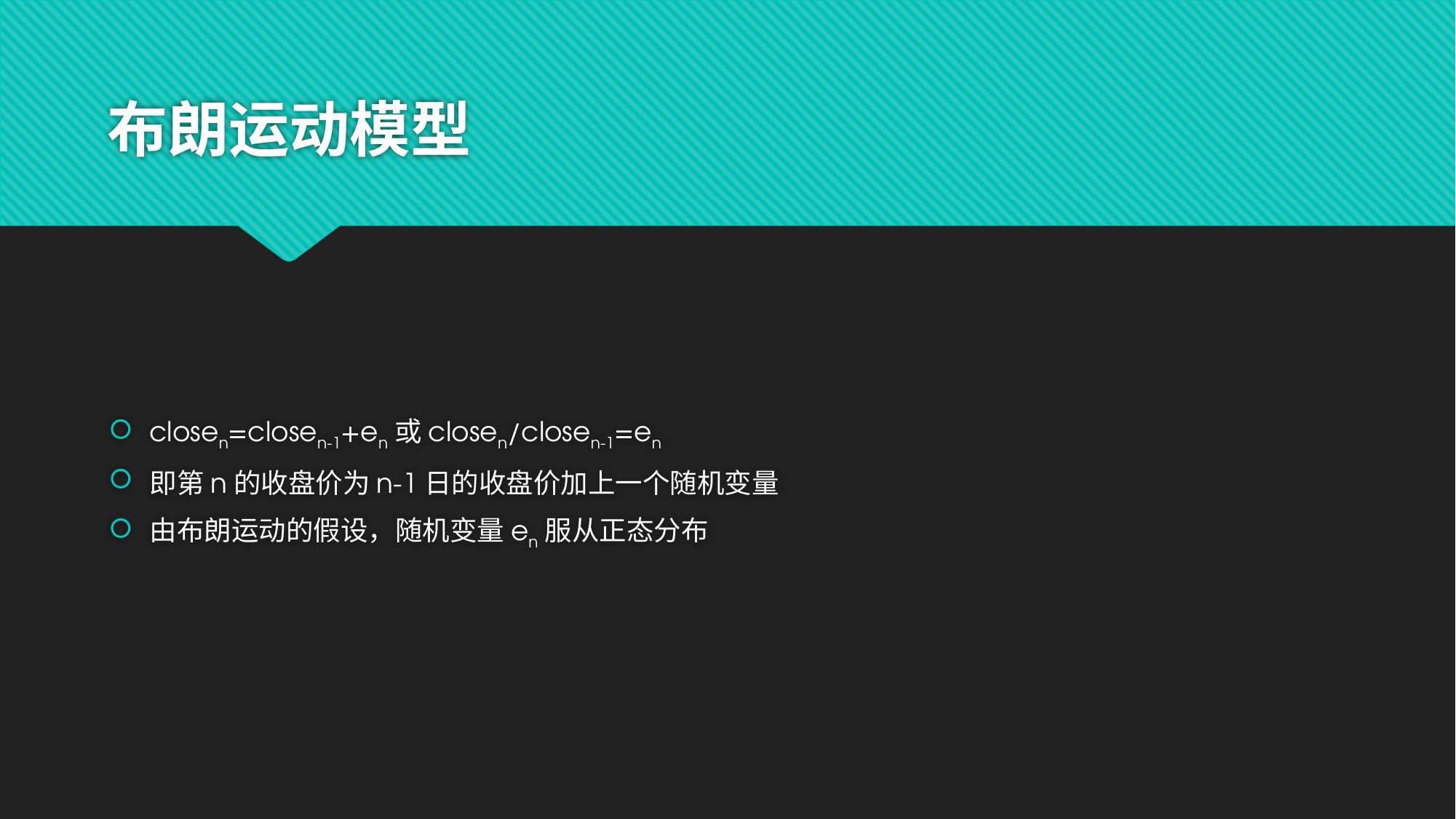

# 布朗运动模型
closen=closen-1+en或closen/closen-1=en
即第n的收盘价为n-1日的收盘价加上一个随机变量
由布朗运动的假设，随机变量en服从正态分布